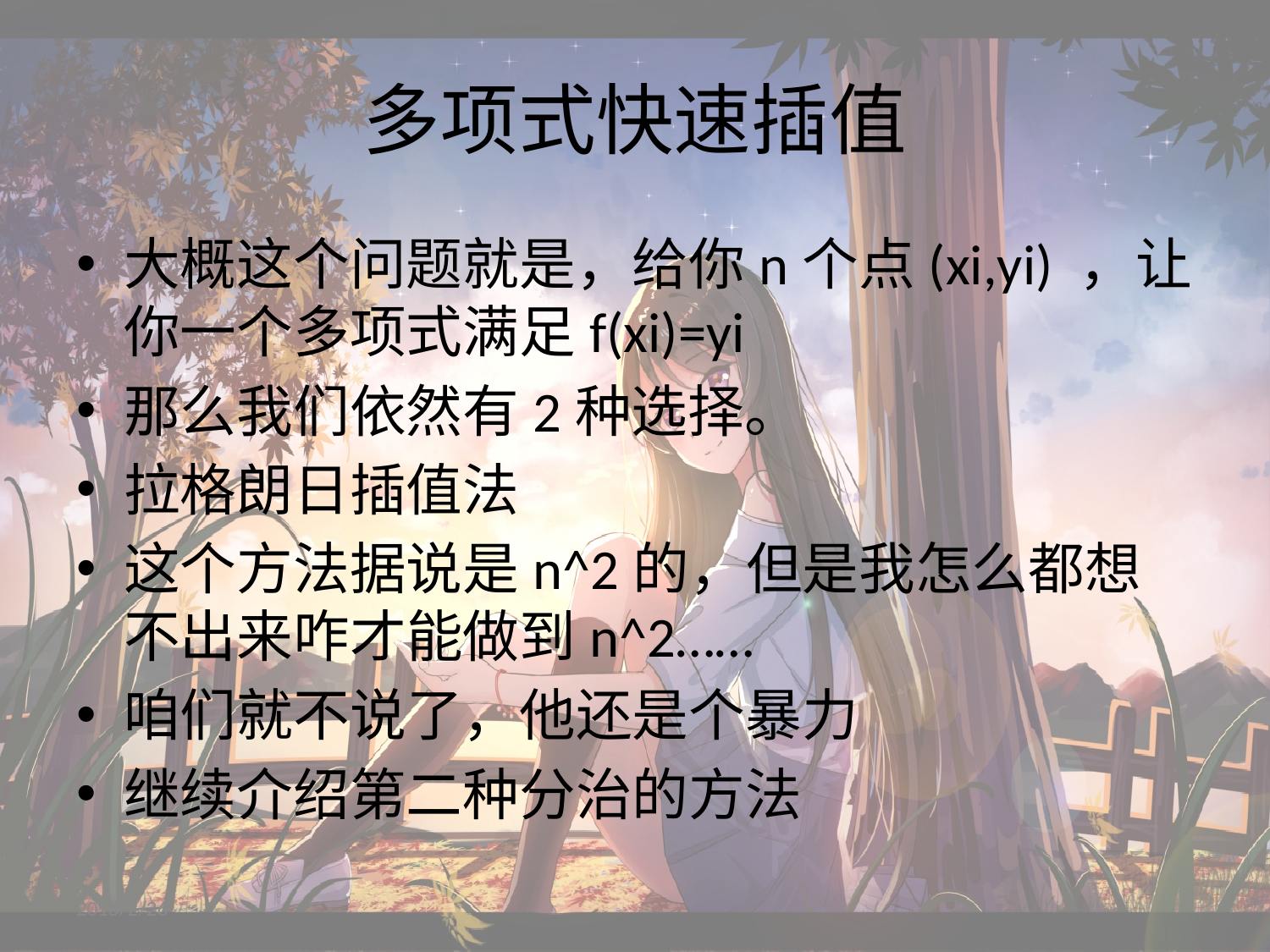

# 多项式快速插值
大概这个问题就是，给你n个点(xi,yi) ，让你一个多项式满足f(xi)=yi
那么我们依然有2种选择。
拉格朗日插值法
这个方法据说是n^2的，但是我怎么都想不出来咋才能做到n^2……
咱们就不说了，他还是个暴力
继续介绍第二种分治的方法

2018/2/26